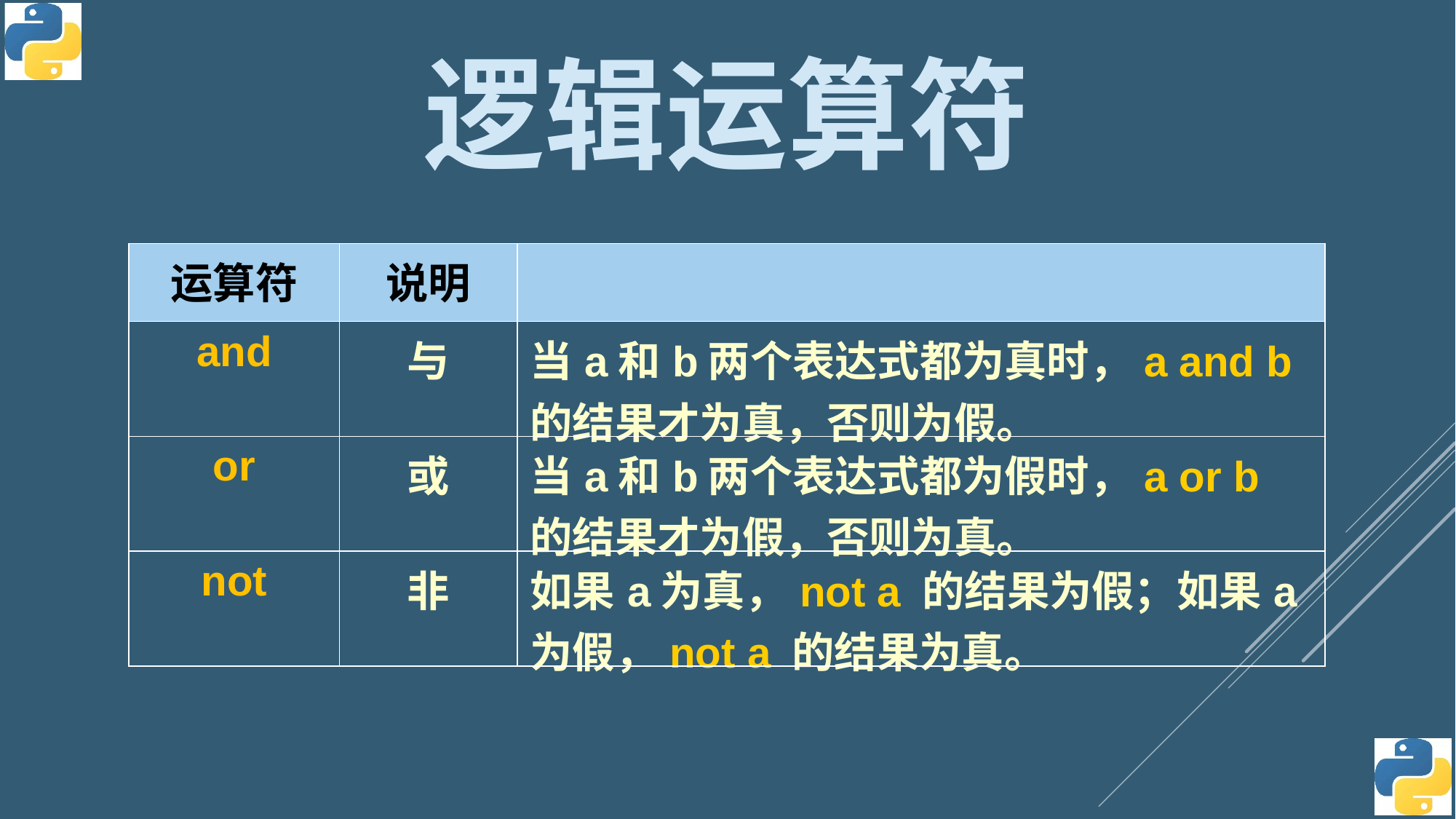

逻辑运算符
| 运算符 | 说明 |  |
| --- | --- | --- |
| and | 与 | 当a和b两个表达式都为真时，a and b 的结果才为真，否则为假。 |
| or | 或 | 当a和b两个表达式都为假时，a or b 的结果才为假，否则为真。 |
| not | 非 | 如果a为真，not a 的结果为假；如果a为假，not a 的结果为真。 |